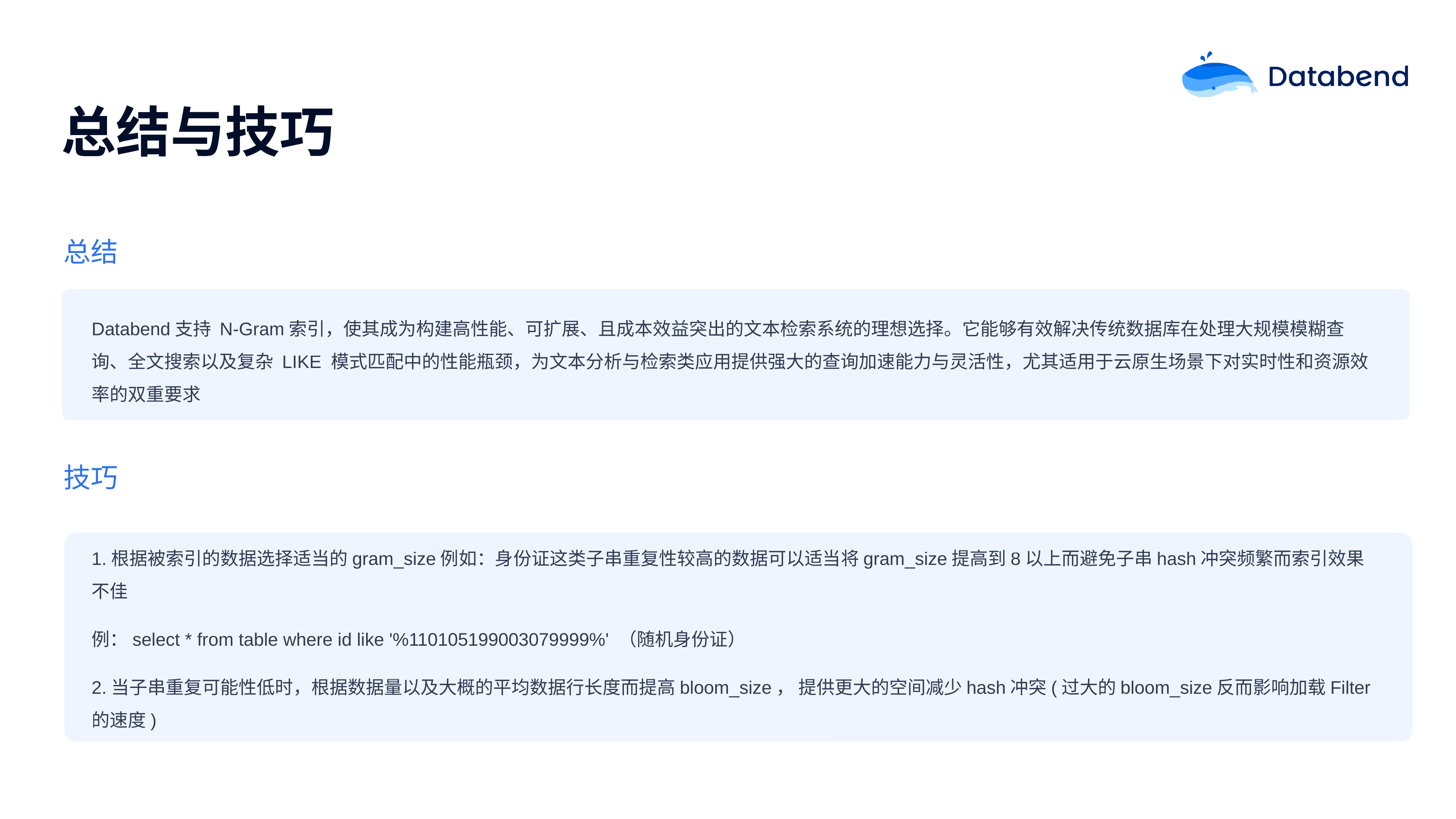

总结与技巧
总结

Databend支持 N-Gram索引，使其成为构建高性能、可扩展、且成本效益突出的文本检索系统的理想选择。它能够有效解决传统数据库在处理大规模模糊查询、全文搜索以及复杂 LIKE 模式匹配中的性能瓶颈，为文本分析与检索类应用提供强大的查询加速能力与灵活性，尤其适用于云原生场景下对实时性和资源效率的双重要求
技巧

1.根据被索引的数据选择适当的gram_size例如：身份证这类子串重复性较高的数据可以适当将gram_size提高到8以上而避免子串hash冲突频繁而索引效果不佳
例：select * from table where id like '%110105199003079999%' （随机身份证）
2.当子串重复可能性低时，根据数据量以及大概的平均数据行长度而提高bloom_size， 提供更大的空间减少hash冲突(过大的bloom_size反而影响加载Filter的速度)